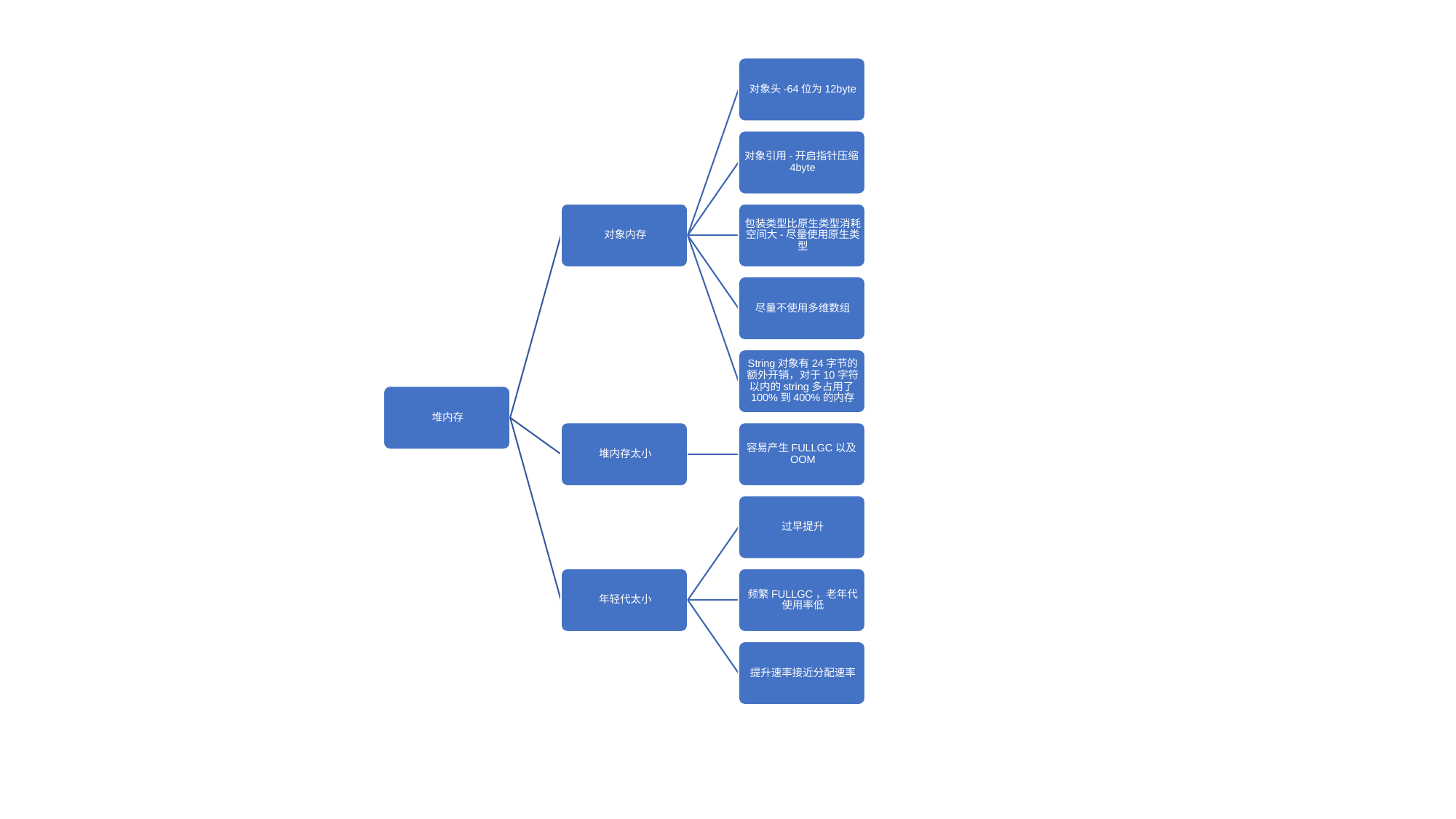

堆内存

对象内存

对象头-64位为12byte

对象引用-开启指针压缩4byte

包装类型比原生类型消耗空间大-尽量使用原生类型

尽量不使用多维数组

String对象有24字节的额外开销，对于10字符以内的string多占用了100%到400%的内存

堆内存太小

容易产生FULLGC以及OOM

年轻代太小

过早提升

频繁FULLGC，老年代使用率低

提升速率接近分配速率